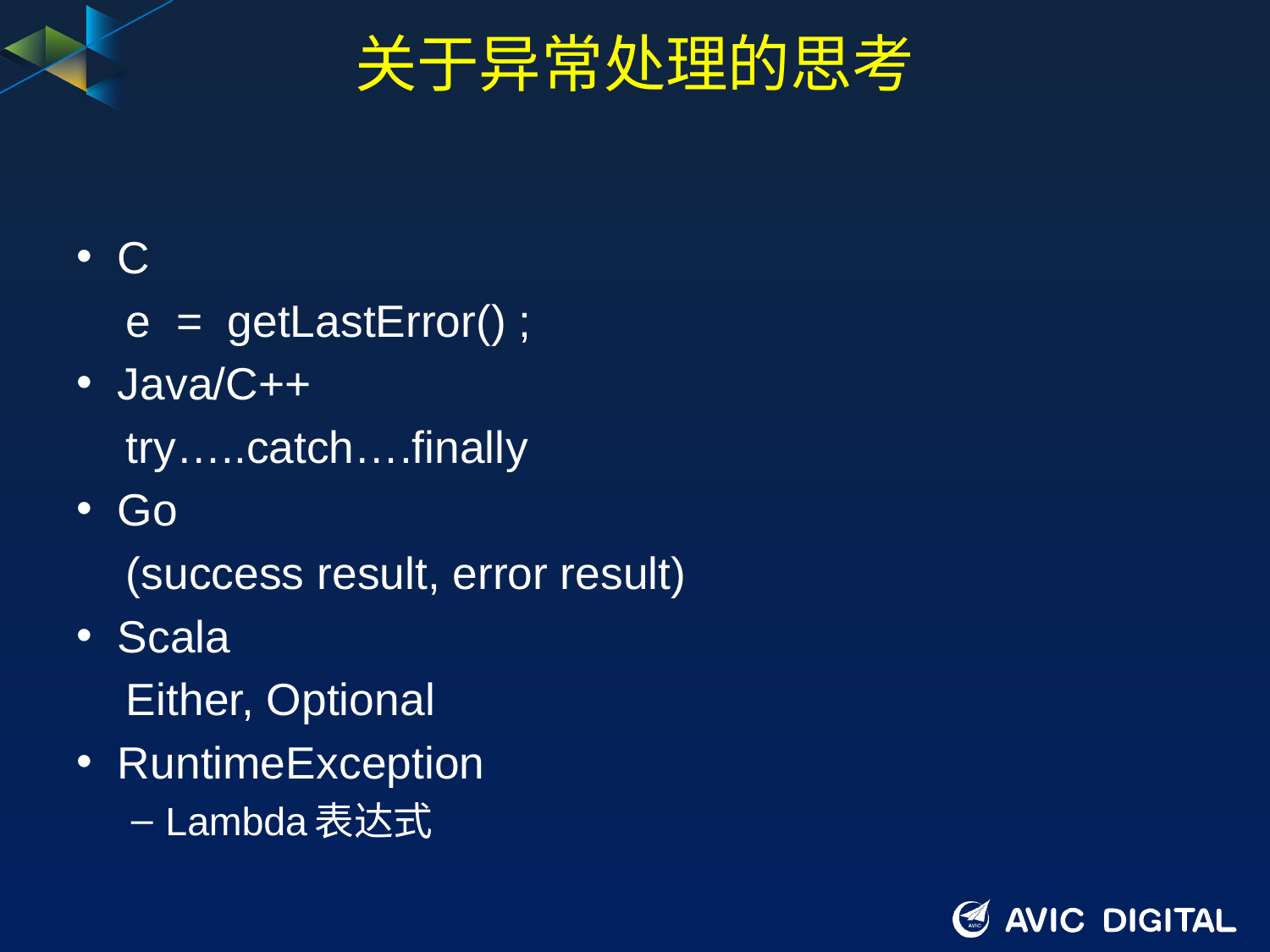

# 关于异常处理的思考
C
    e  =  getLastError() ;
Java/C++
    try…..catch….finally
Go
    (success result, error result)
Scala
    Either, Optional
RuntimeException
Lambda表达式